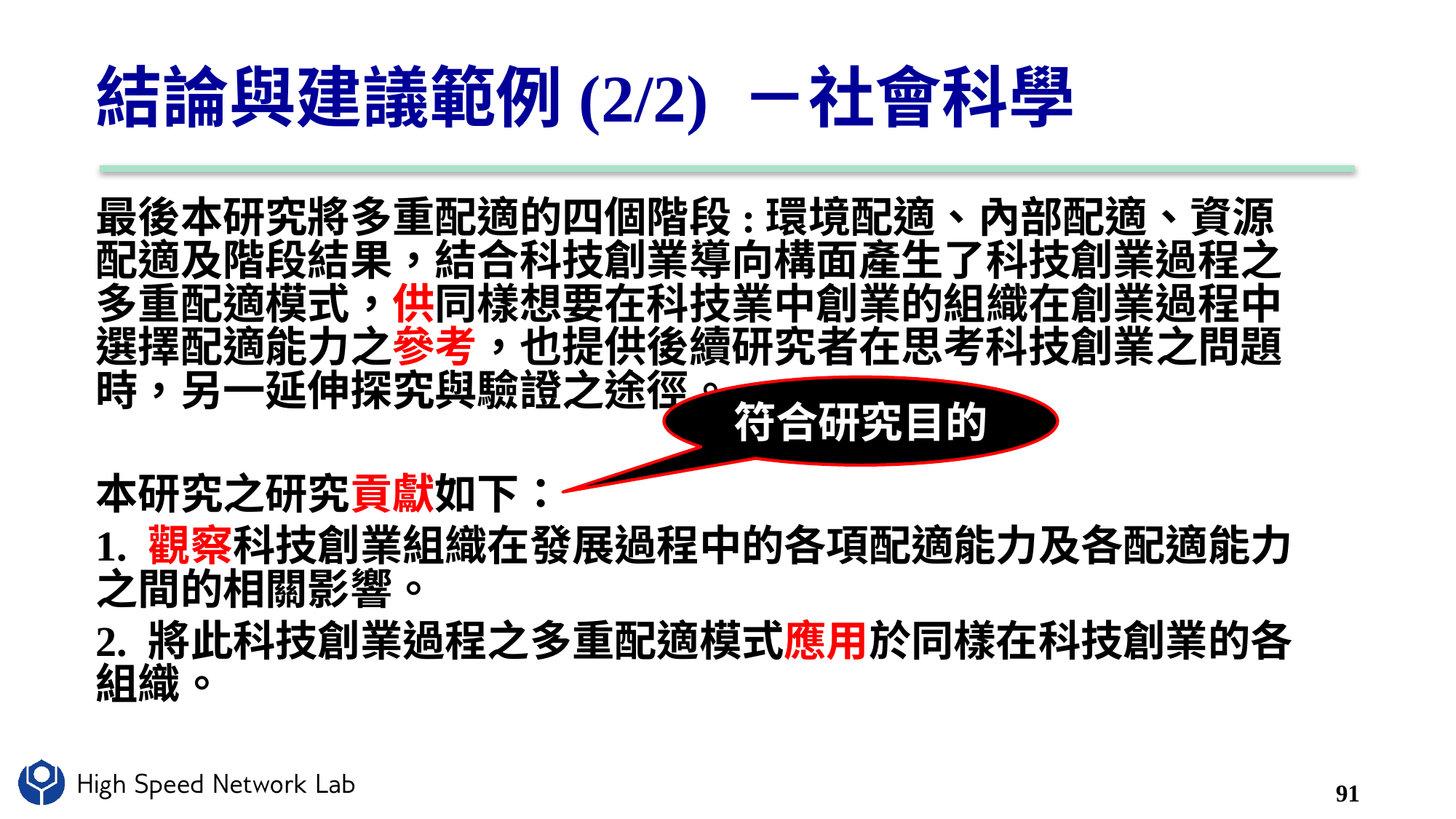

# 結論與建議範例(2/2) －社會科學
最後本研究將多重配適的四個階段:環境配適、內部配適、資源配適及階段結果，結合科技創業導向構面產生了科技創業過程之多重配適模式，供同樣想要在科技業中創業的組織在創業過程中選擇配適能力之參考，也提供後續研究者在思考科技創業之問題時，另一延伸探究與驗證之途徑。

本研究之研究貢獻如下：
1. 觀察科技創業組織在發展過程中的各項配適能力及各配適能力之間的相關影響。
2. 將此科技創業過程之多重配適模式應用於同樣在科技創業的各組織。
符合研究目的
91